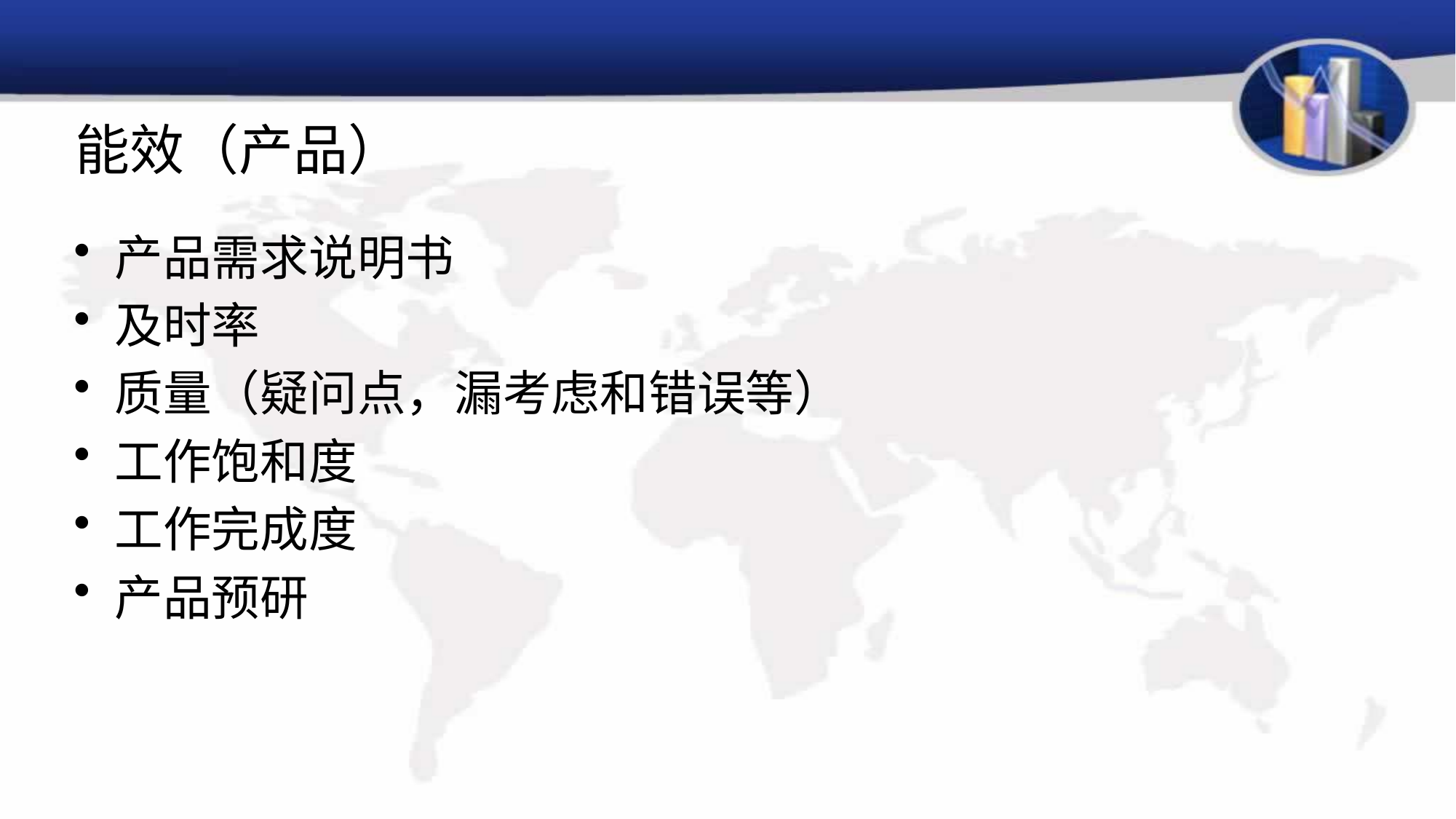

# 能效（产品）
产品需求说明书
及时率
质量（疑问点，漏考虑和错误等）
工作饱和度
工作完成度
产品预研